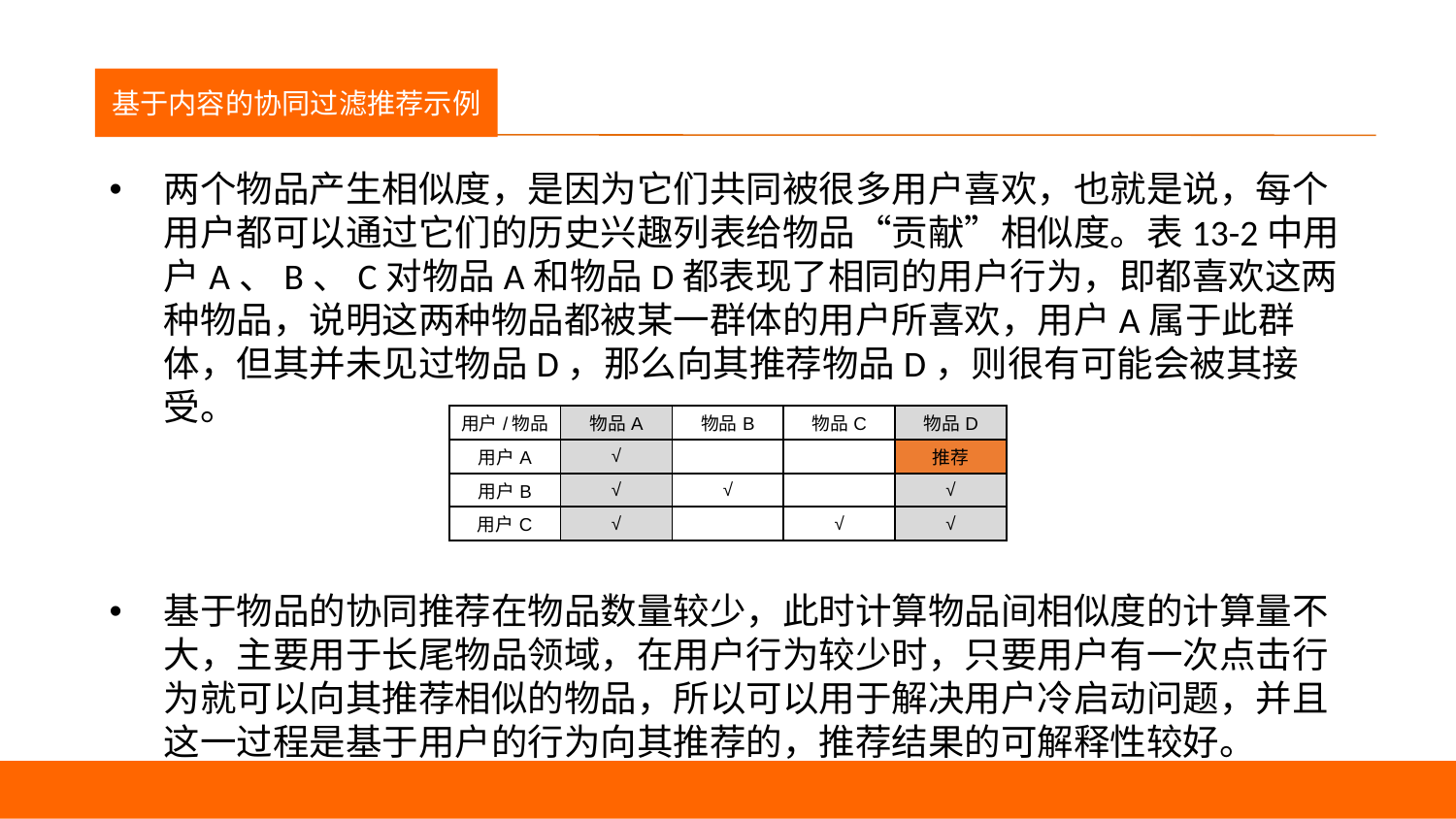

议程
基于内容的协同过滤推荐示例

两个物品产生相似度，是因为它们共同被很多用户喜欢，也就是说，每个用户都可以通过它们的历史兴趣列表给物品“贡献”相似度。表13-2中用户A、B、C对物品A和物品D都表现了相同的用户行为，即都喜欢这两种物品，说明这两种物品都被某一群体的用户所喜欢，用户A属于此群体，但其并未见过物品D，那么向其推荐物品D，则很有可能会被其接受。

基于物品的协同推荐在物品数量较少，此时计算物品间相似度的计算量不大，主要用于长尾物品领域，在用户行为较少时，只要用户有一次点击行为就可以向其推荐相似的物品，所以可以用于解决用户冷启动问题，并且这一过程是基于用户的行为向其推荐的，推荐结果的可解释性较好。

| 用户/物品 | 物品A | 物品B | 物品C | 物品D |
| --- | --- | --- | --- | --- |
| 用户A | √ |  |  | 推荐 |
| 用户B | √ | √ |  | √ |
| 用户C | √ |  | √ | √ |